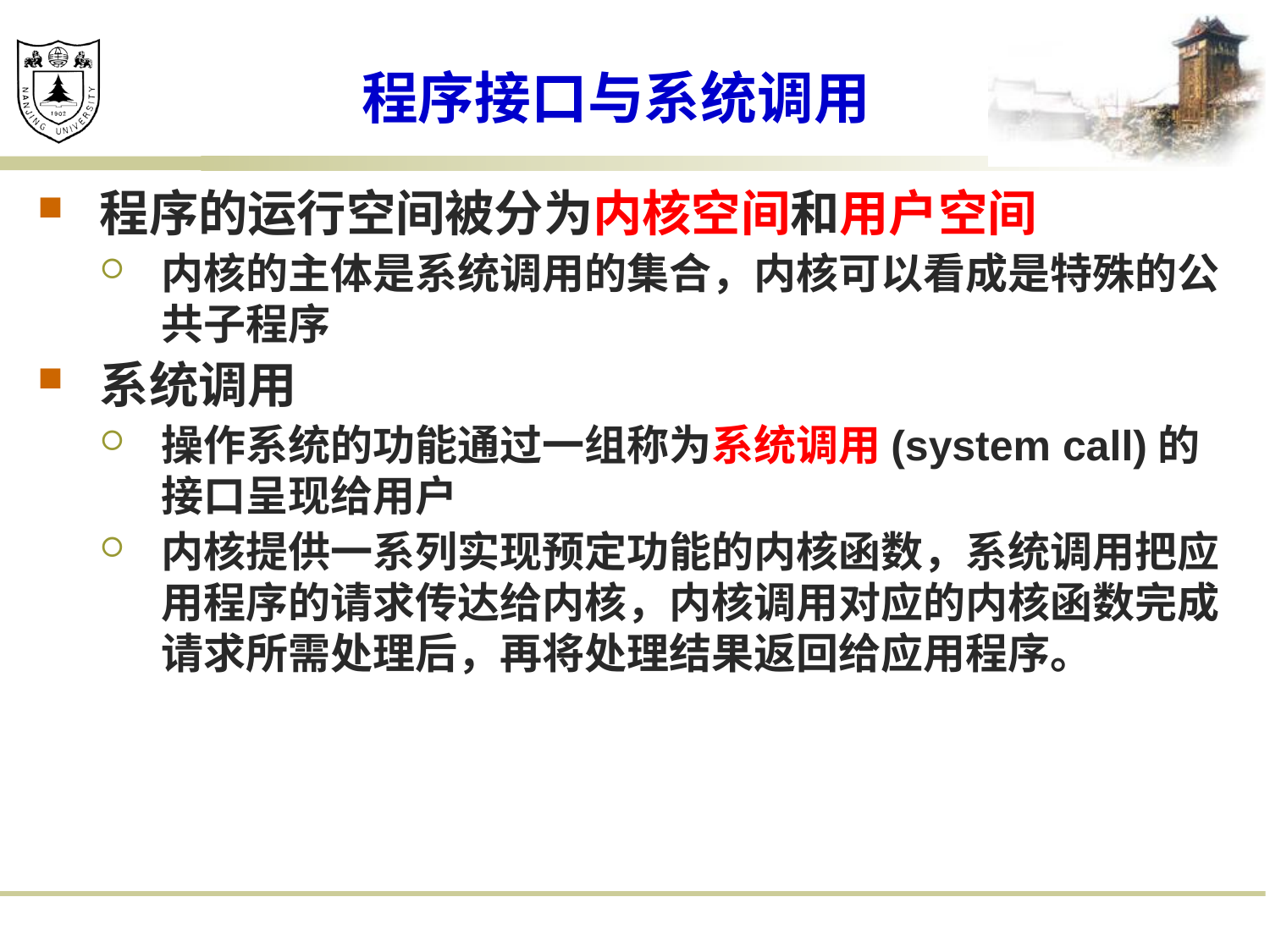

# 程序接口与系统调用
程序的运行空间被分为内核空间和用户空间
内核的主体是系统调用的集合，内核可以看成是特殊的公共子程序
系统调用
操作系统的功能通过一组称为系统调用(system call)的接口呈现给用户
内核提供一系列实现预定功能的内核函数，系统调用把应用程序的请求传达给内核，内核调用对应的内核函数完成请求所需处理后，再将处理结果返回给应用程序。

97